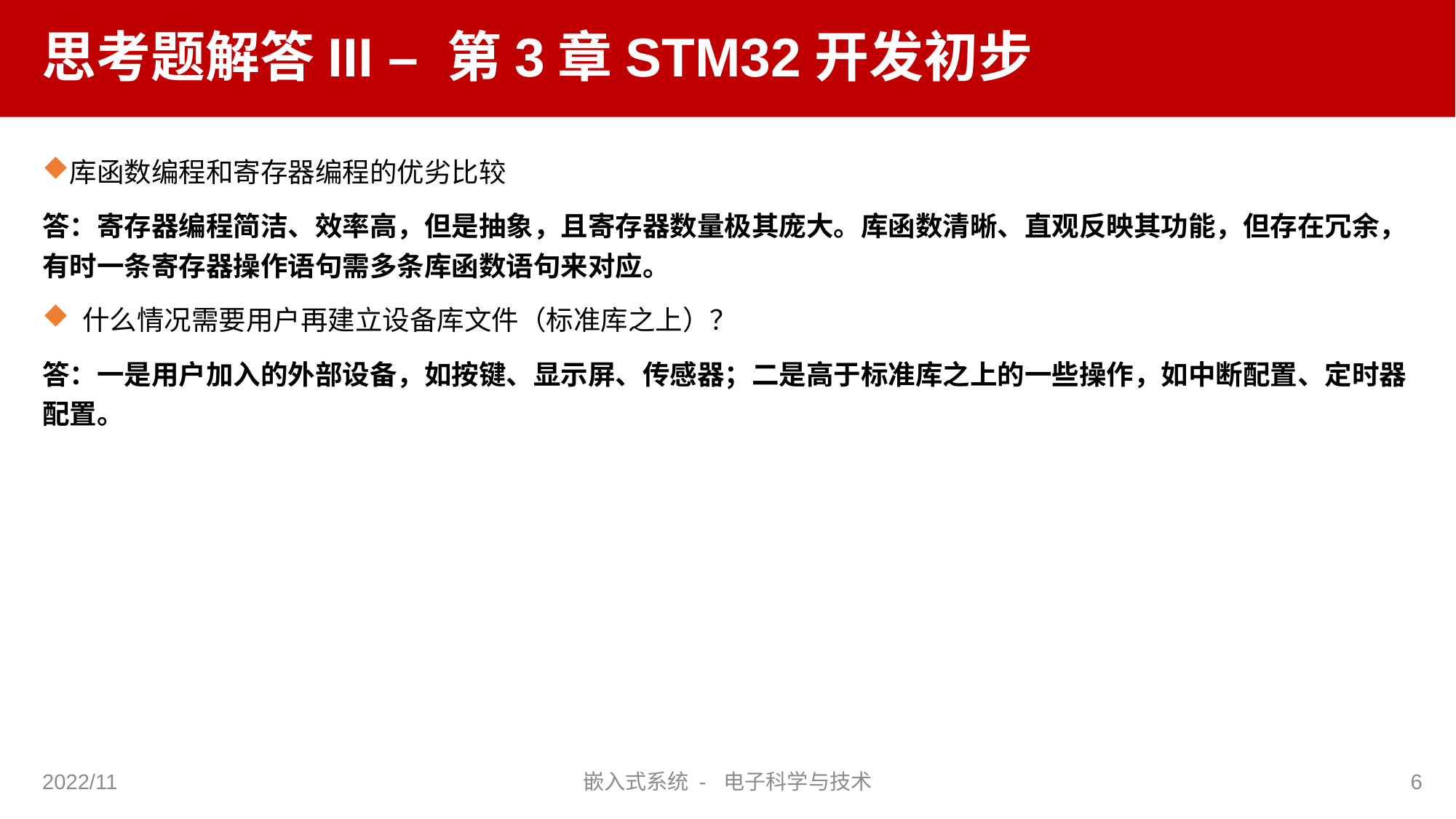

# 思考题解答III – 第3章STM32开发初步
库函数编程和寄存器编程的优劣比较
答：寄存器编程简洁、效率高，但是抽象，且寄存器数量极其庞大。库函数清晰、直观反映其功能，但存在冗余，有时一条寄存器操作语句需多条库函数语句来对应。
 什么情况需要用户再建立设备库文件（标准库之上）？
答：一是用户加入的外部设备，如按键、显示屏、传感器；二是高于标准库之上的一些操作，如中断配置、定时器配置。

2022/11
嵌入式系统 -  电子科学与技术
6